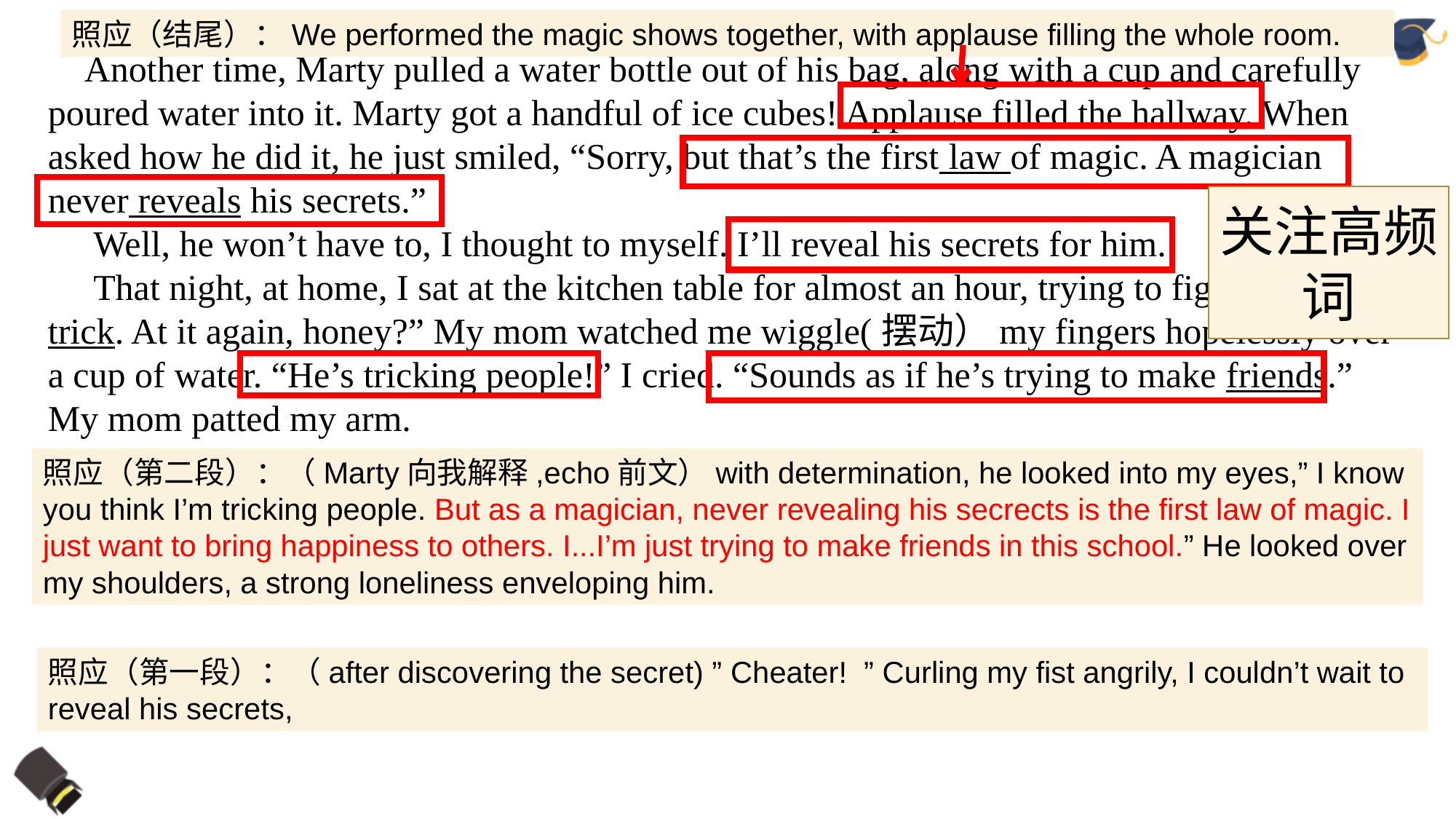

照应（结尾）：We performed the magic shows together, with applause filling the whole room.
    Another time, Marty pulled a water bottle out of his bag, along with a cup and carefully poured water into it. Marty got a handful of ice cubes! Applause filled the hallway. When asked how he did it, he just smiled, “Sorry, but that’s the first law of magic. A magician never reveals his secrets.”     Well, he won’t have to, I thought to myself. I’ll reveal his secrets for him.     That night, at home, I sat at the kitchen table for almost an hour, trying to figure out the trick. At it again, honey?” My mom watched me wiggle(摆动）my fingers hopelessly over a cup of water. “He’s tricking people!” I cried. “Sounds as if he’s trying to make friends.” My mom patted my arm.

关注高频词

照应（第二段）：（Marty向我解释,echo前文）with determination, he looked into my eyes,” I know you think I’m tricking people. But as a magician, never revealing his secrects is the first law of magic. I just want to bring happiness to others. I...I’m just trying to make friends in this school.” He looked over my shoulders, a strong loneliness enveloping him.
照应（第一段）：（after discovering the secret) ” Cheater!  ” Curling my fist angrily, I couldn’t wait to reveal his secrets,